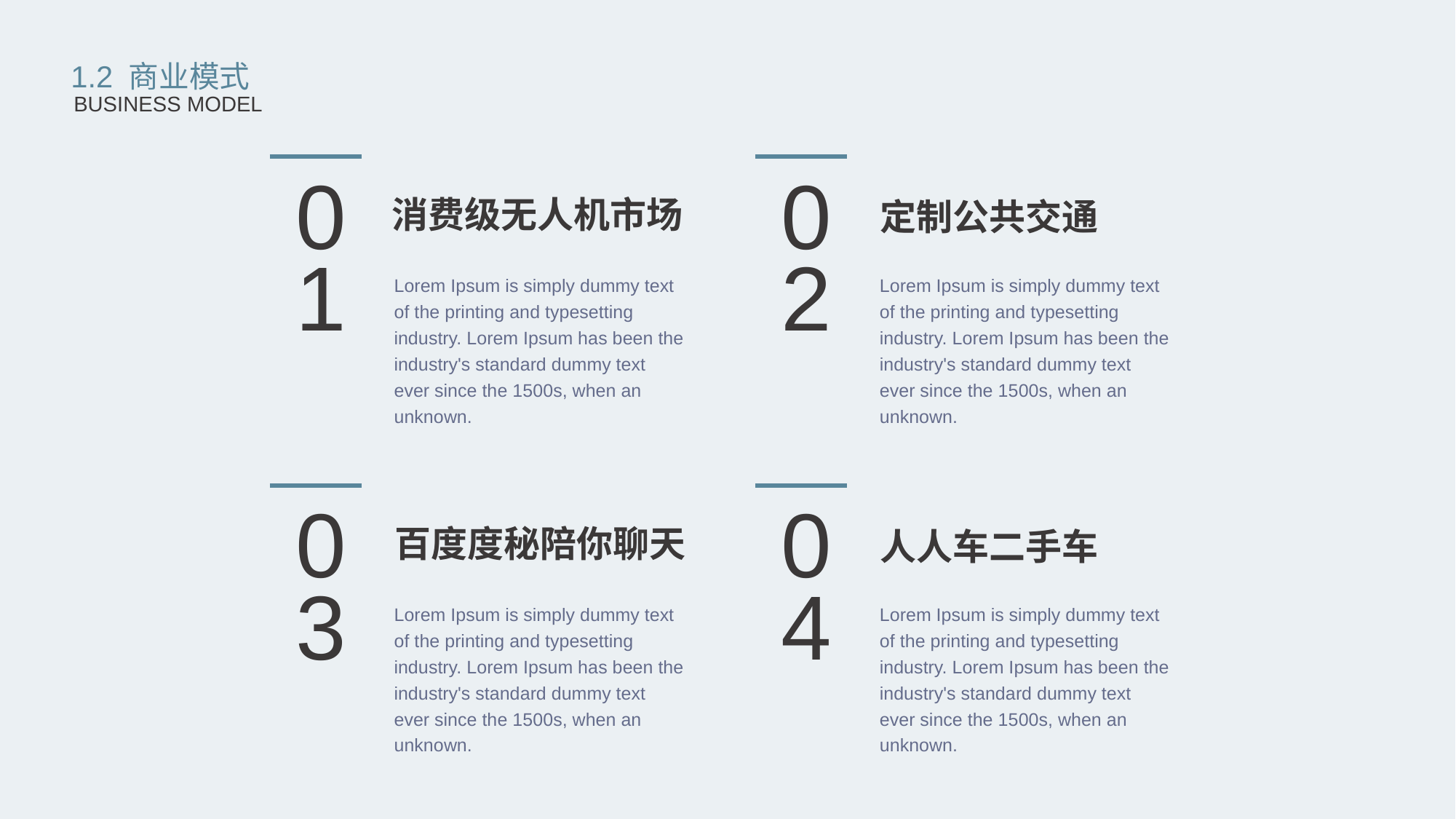

1.2 商业模式
BUSINESS MODEL

01
消费级无人机市场
Lorem Ipsum is simply dummy text of the printing and typesetting industry. Lorem Ipsum has been the industry's standard dummy text ever since the 1500s, when an unknown.

02
定制公共交通
Lorem Ipsum is simply dummy text of the printing and typesetting industry. Lorem Ipsum has been the industry's standard dummy text ever since the 1500s, when an unknown.

03
百度度秘陪你聊天
Lorem Ipsum is simply dummy text of the printing and typesetting industry. Lorem Ipsum has been the industry's standard dummy text ever since the 1500s, when an unknown.

04
人人车二手车
Lorem Ipsum is simply dummy text of the printing and typesetting industry. Lorem Ipsum has been the industry's standard dummy text ever since the 1500s, when an unknown.